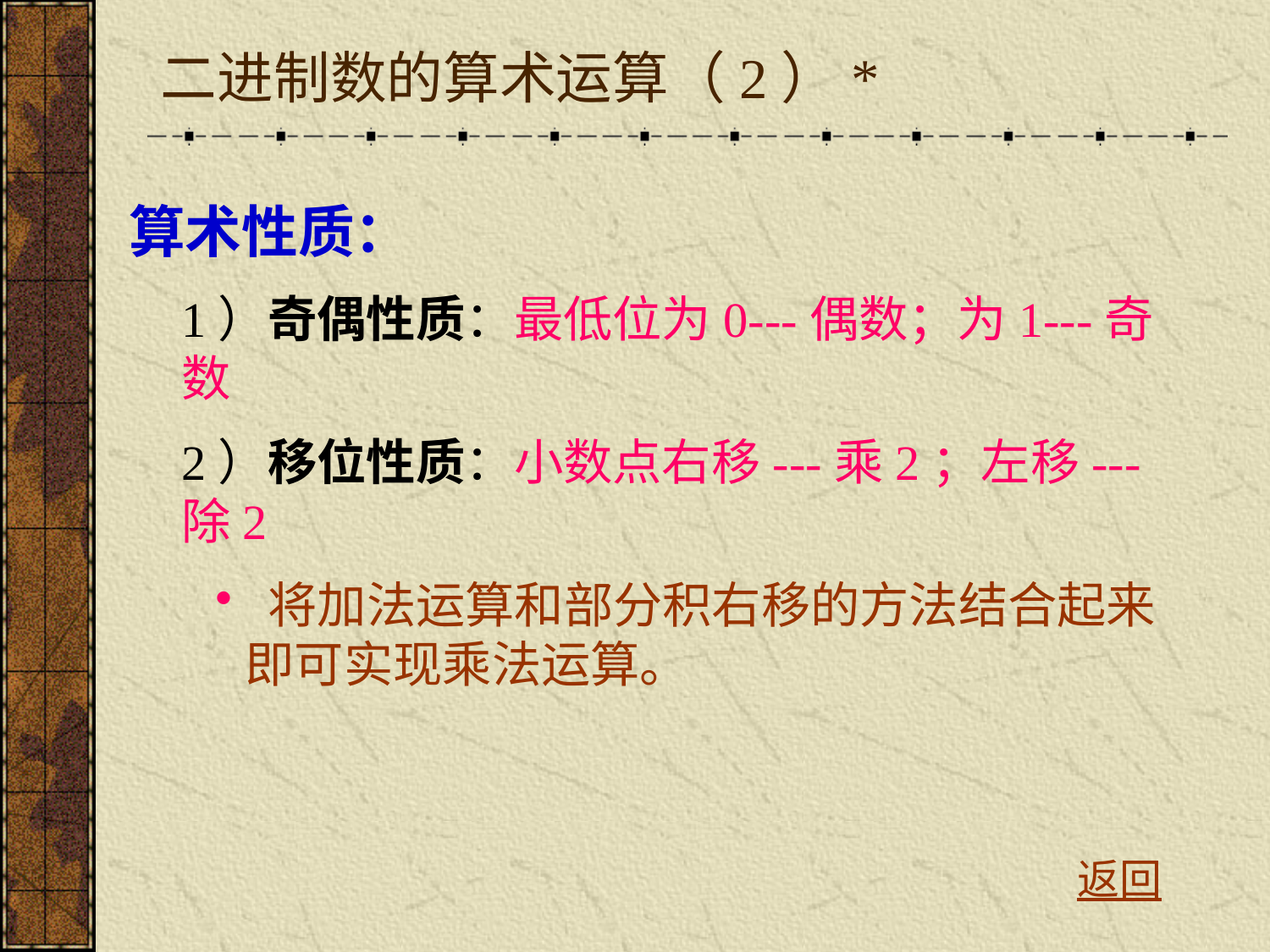

二进制数的算术运算（2）*

算术性质：
1）奇偶性质：最低位为0---偶数；为1---奇数
2）移位性质：小数点右移---乘2；左移---除2
 将加法运算和部分积右移的方法结合起来即可实现乘法运算。
返回